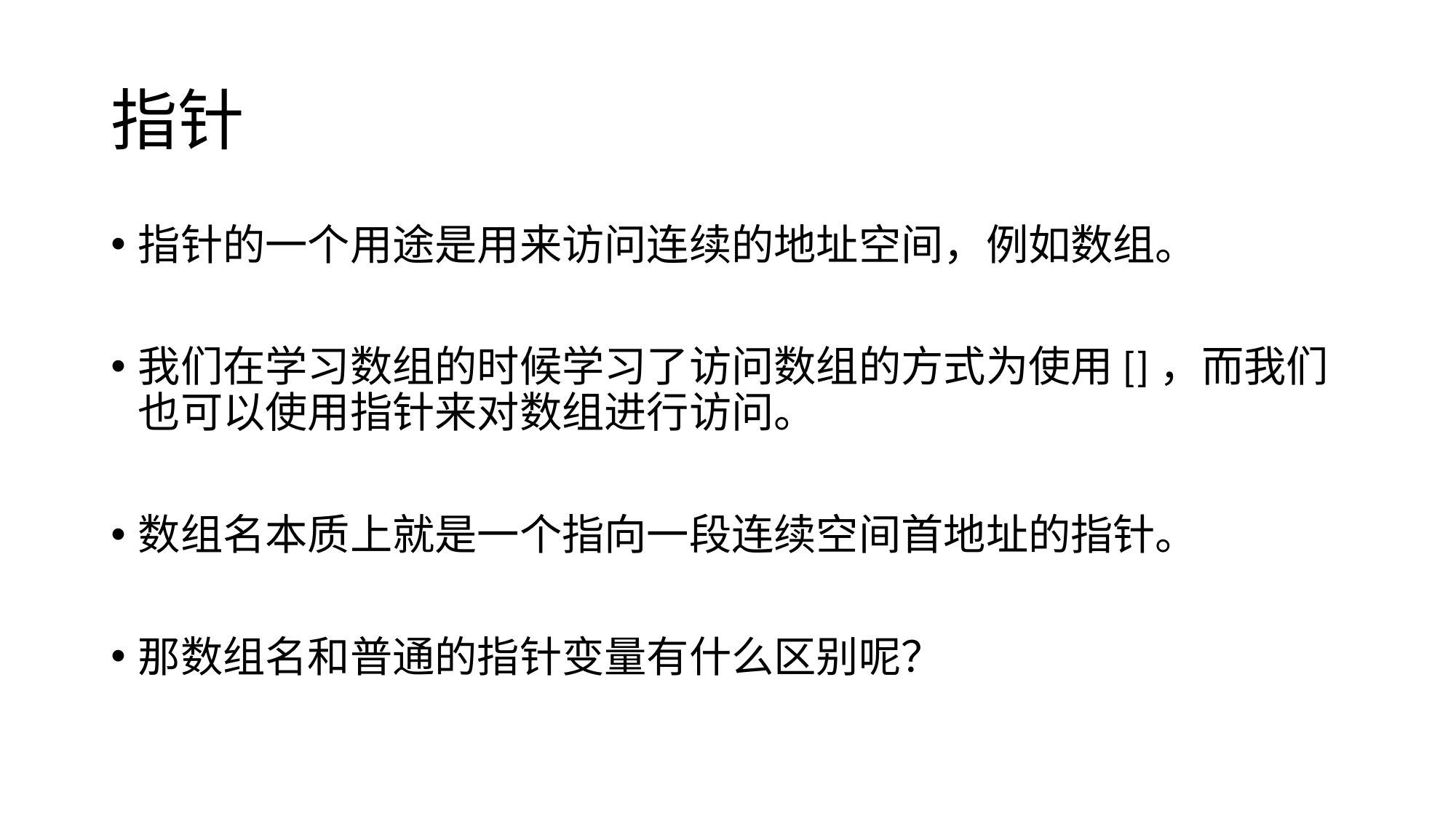

# 指针
指针的一个用途是用来访问连续的地址空间，例如数组。

我们在学习数组的时候学习了访问数组的方式为使用[]，而我们也可以使用指针来对数组进行访问。

数组名本质上就是一个指向一段连续空间首地址的指针。

那数组名和普通的指针变量有什么区别呢？